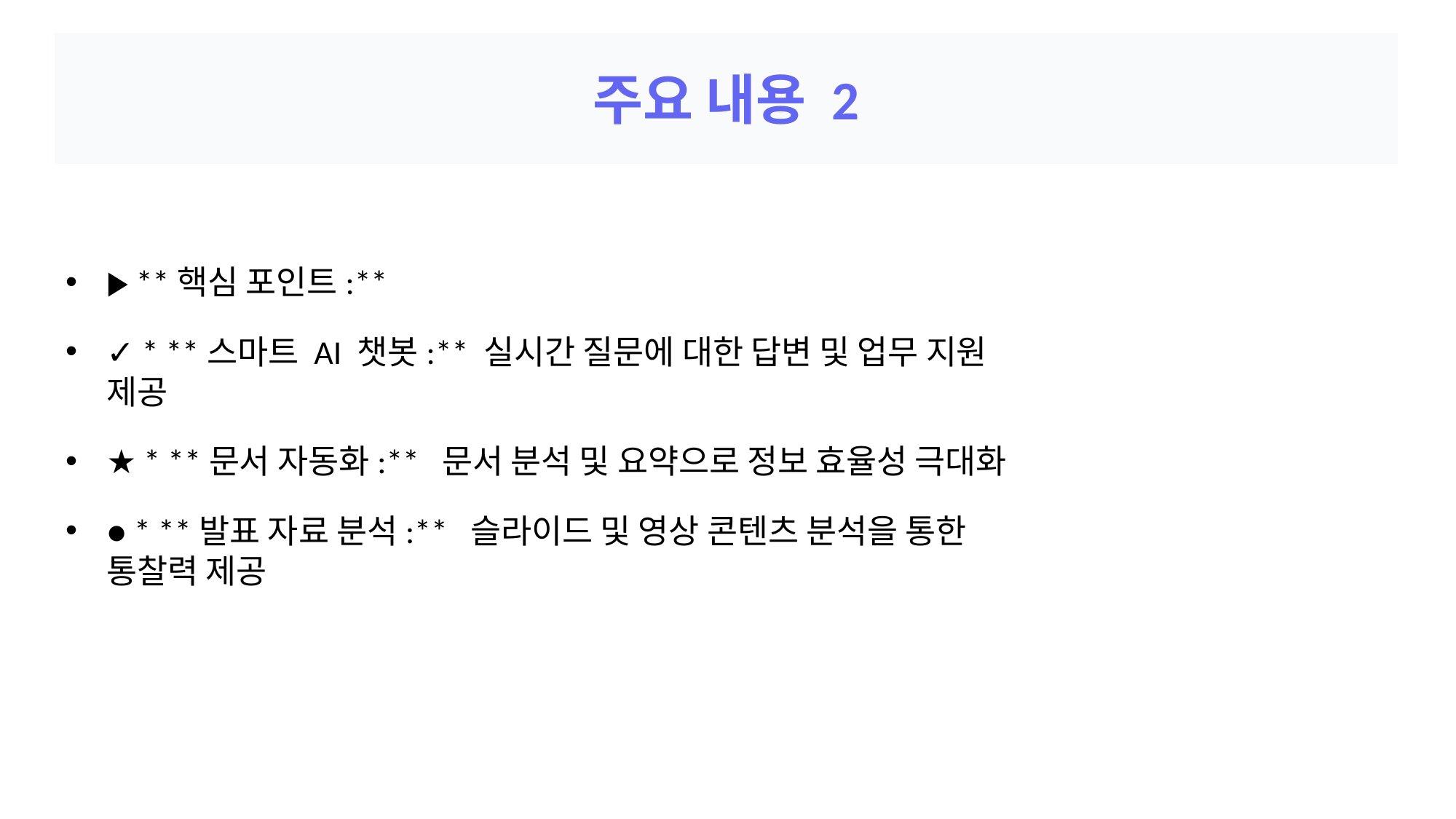

# 주요 내용 2

▶ **핵심 포인트:**
✓ * **스마트 AI 챗봇:** 실시간 질문에 대한 답변 및 업무 지원 제공
★ * **문서 자동화:**  문서 분석 및 요약으로 정보 효율성 극대화
● * **발표 자료 분석:**  슬라이드 및 영상 콘텐츠 분석을 통한 통찰력 제공